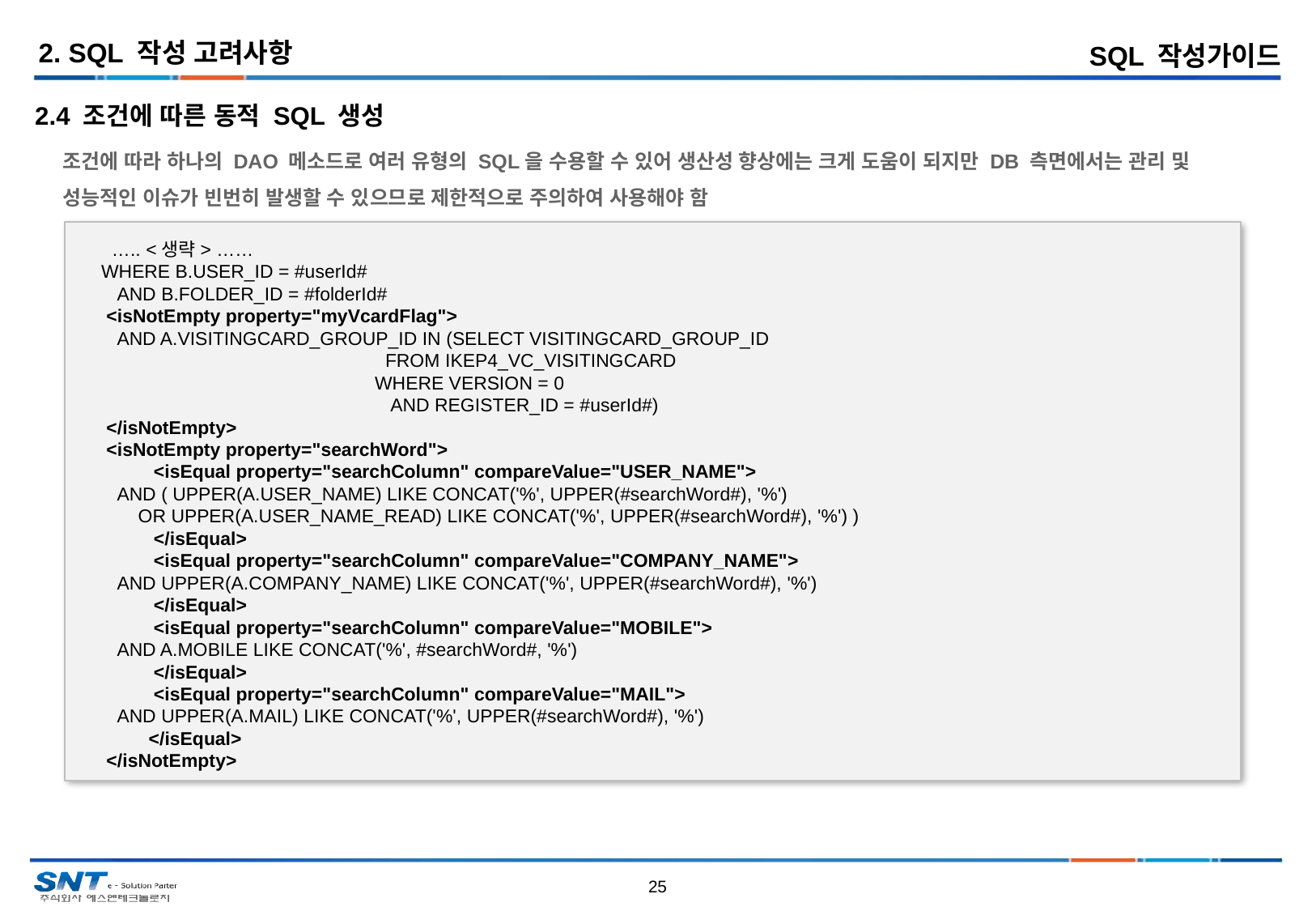

2. SQL 작성 고려사항
SQL 작성가이드
2.4 조건에 따른 동적 SQL 생성
조건에 따라 하나의 DAO 메소드로 여러 유형의 SQL을 수용할 수 있어 생산성 향상에는 크게 도움이 되지만 DB 측면에서는 관리 및 성능적인 이슈가 빈번히 발생할 수 있으므로 제한적으로 주의하여 사용해야 함

   ….. <생략> ……
 WHERE B.USER_ID = #userId#
    AND B.FOLDER_ID = #folderId#
  <isNotEmpty property="myVcardFlag">
    AND A.VISITINGCARD_GROUP_ID IN (SELECT VISITINGCARD_GROUP_ID
                                                       FROM IKEP4_VC_VISITINGCARD
                                                     WHERE VERSION = 0
                                                        AND REGISTER_ID = #userId#)
  </isNotEmpty>
  <isNotEmpty property="searchWord">
           <isEqual property="searchColumn" compareValue="USER_NAME">
    AND ( UPPER(A.USER_NAME) LIKE CONCAT('%', UPPER(#searchWord#), '%')
        OR UPPER(A.USER_NAME_READ) LIKE CONCAT('%', UPPER(#searchWord#), '%') )
           </isEqual>
           <isEqual property="searchColumn" compareValue="COMPANY_NAME">
    AND UPPER(A.COMPANY_NAME) LIKE CONCAT('%', UPPER(#searchWord#), '%')
           </isEqual>
           <isEqual property="searchColumn" compareValue="MOBILE">
    AND A.MOBILE LIKE CONCAT('%', #searchWord#, '%')
           </isEqual>
           <isEqual property="searchColumn" compareValue="MAIL">
    AND UPPER(A.MAIL) LIKE CONCAT('%', UPPER(#searchWord#), '%')
          </isEqual>
  </isNotEmpty>